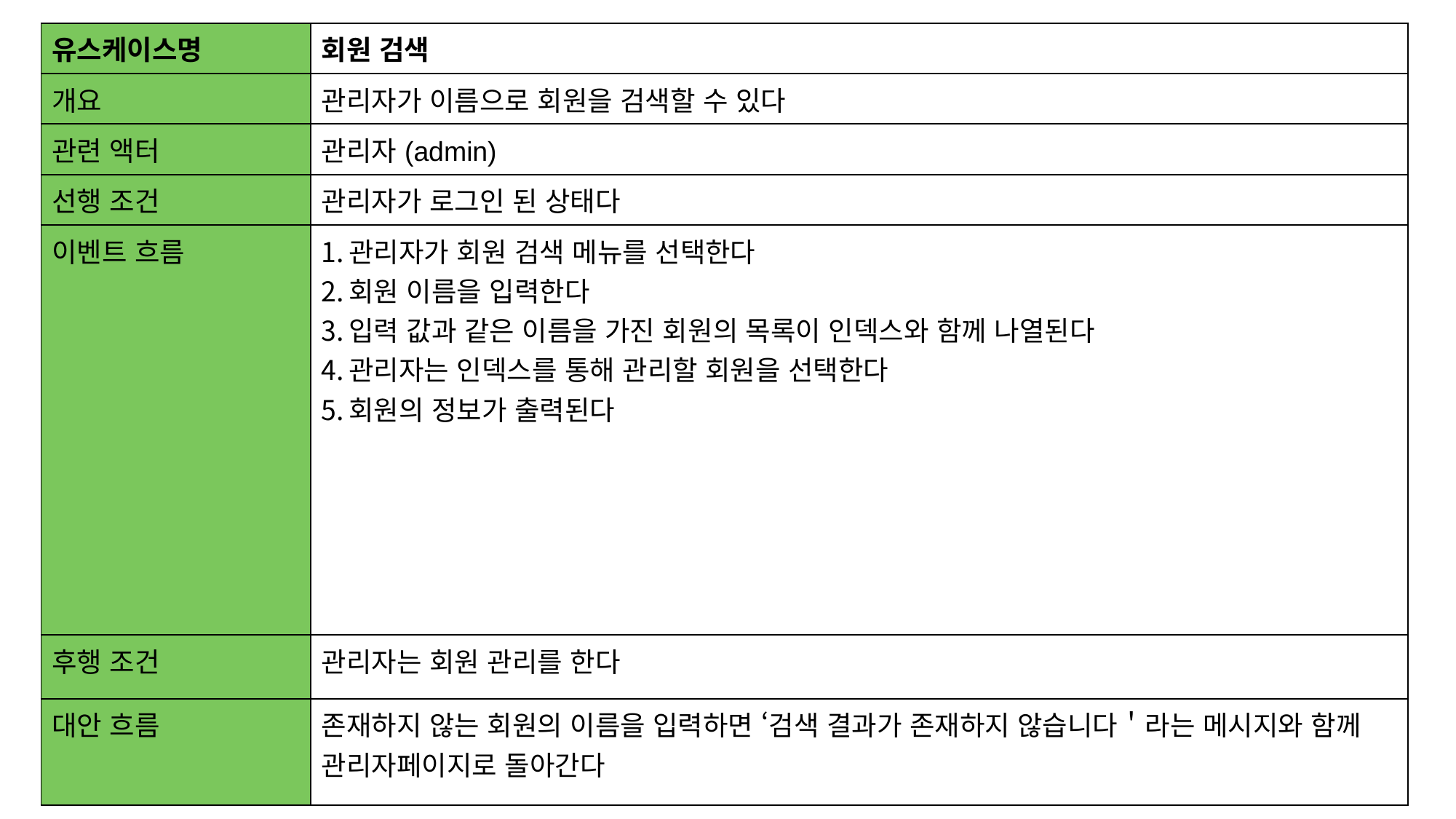

| 유스케이스명 | 회원 검색 |
| --- | --- |
| 개요 | 관리자가 이름으로 회원을 검색할 수 있다 |
| 관련 액터 | 관리자(admin) |
| 선행 조건 | 관리자가 로그인 된 상태다 |
| 이벤트 흐름 | 관리자가 회원 검색 메뉴를 선택한다 회원 이름을 입력한다 입력 값과 같은 이름을 가진 회원의 목록이 인덱스와 함께 나열된다 관리자는 인덱스를 통해 관리할 회원을 선택한다 회원의 정보가 출력된다 |
| 후행 조건 | 관리자는 회원 관리를 한다 |
| 대안 흐름 | 존재하지 않는 회원의 이름을 입력하면 ‘검색 결과가 존재하지 않습니다＇라는 메시지와 함께 관리자페이지로 돌아간다 |